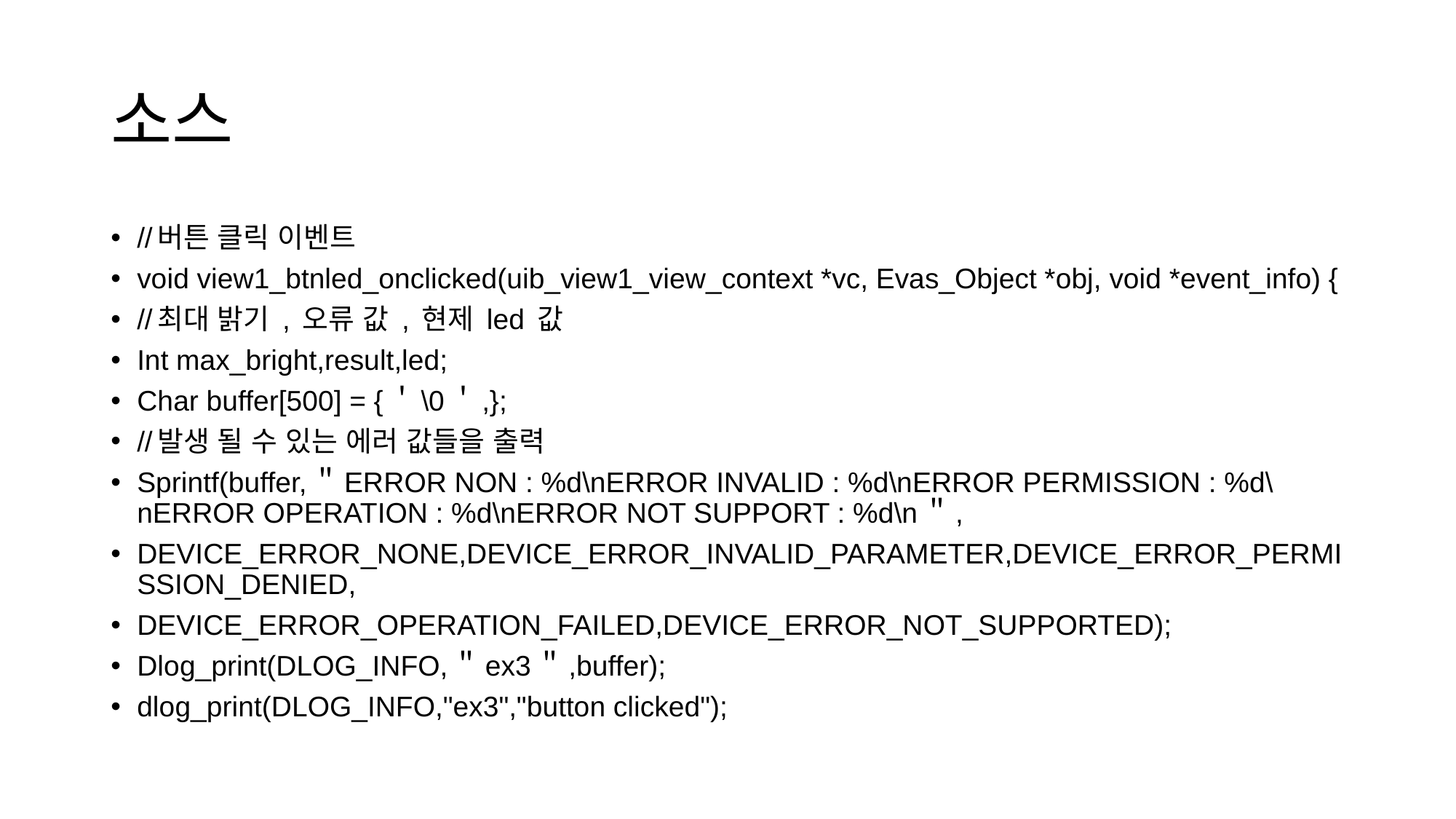

# 소스
//버튼 클릭 이벤트
void view1_btnled_onclicked(uib_view1_view_context *vc, Evas_Object *obj, void *event_info) {
//최대 밝기 , 오류 값 , 현제 led 값
Int max_bright,result,led;
Char buffer[500] = {＇\0＇,};
//발생 될 수 있는 에러 값들을 출력
Sprintf(buffer,＂ERROR NON : %d\nERROR INVALID : %d\nERROR PERMISSION : %d\nERROR OPERATION : %d\nERROR NOT SUPPORT : %d\n＂,
DEVICE_ERROR_NONE,DEVICE_ERROR_INVALID_PARAMETER,DEVICE_ERROR_PERMISSION_DENIED,
DEVICE_ERROR_OPERATION_FAILED,DEVICE_ERROR_NOT_SUPPORTED);
Dlog_print(DLOG_INFO,＂ex3＂,buffer);
dlog_print(DLOG_INFO,"ex3","button clicked");